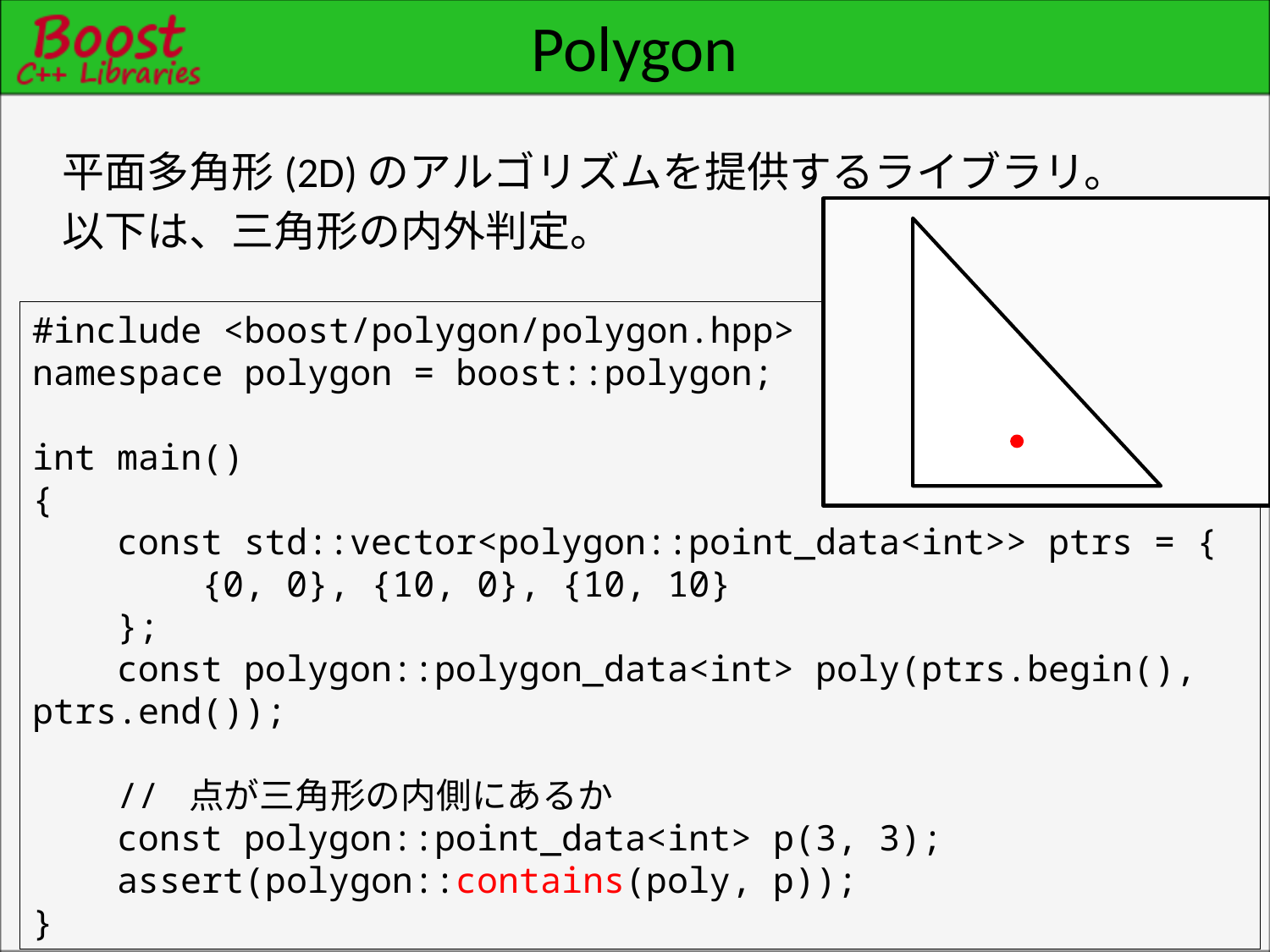

# Polygon
平面多角形(2D)のアルゴリズムを提供するライブラリ。
以下は、三角形の内外判定。

#include <boost/polygon/polygon.hpp>
namespace polygon = boost::polygon;

int main()
{
    const std::vector<polygon::point_data<int>> ptrs = {
        {0, 0}, {10, 0}, {10, 10}
    };
    const polygon::polygon_data<int> poly(ptrs.begin(), ptrs.end());

    // 点が三角形の内側にあるか
    const polygon::point_data<int> p(3, 3);
    assert(polygon::contains(poly, p));
}